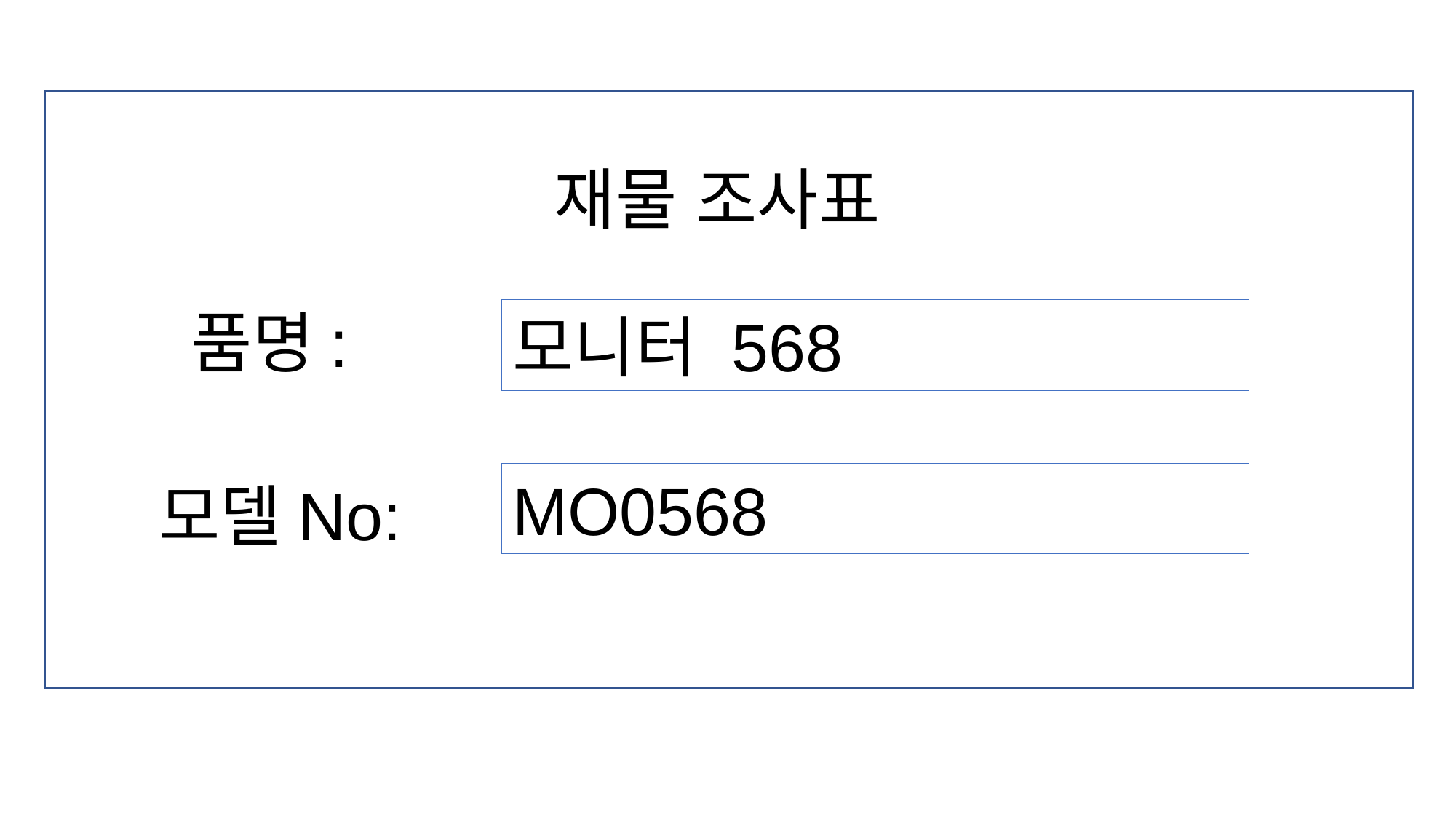

재물 조사표
품명:
모니터 568
MO0568
모델No: